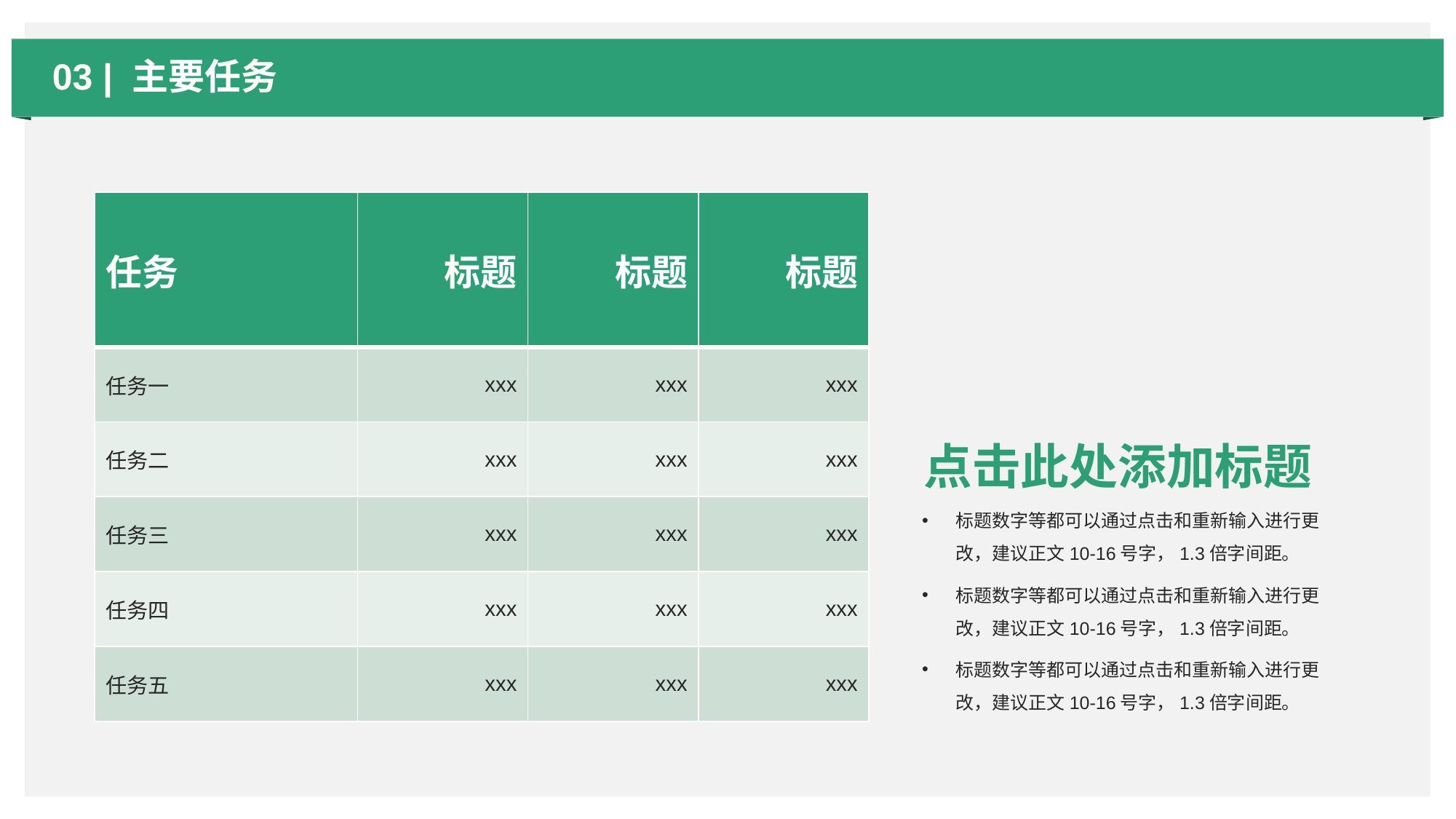

03 | 主要任务
| 任务 | 标题 | 标题 | 标题 |
| --- | --- | --- | --- |
| 任务一 | xxx | xxx | xxx |
| 任务二 | xxx | xxx | xxx |
| 任务三 | xxx | xxx | xxx |
| 任务四 | xxx | xxx | xxx |
| 任务五 | xxx | xxx | xxx |
点击此处添加标题
标题数字等都可以通过点击和重新输入进行更改，建议正文10-16号字，1.3倍字间距。
标题数字等都可以通过点击和重新输入进行更改，建议正文10-16号字，1.3倍字间距。
标题数字等都可以通过点击和重新输入进行更改，建议正文10-16号字，1.3倍字间距。